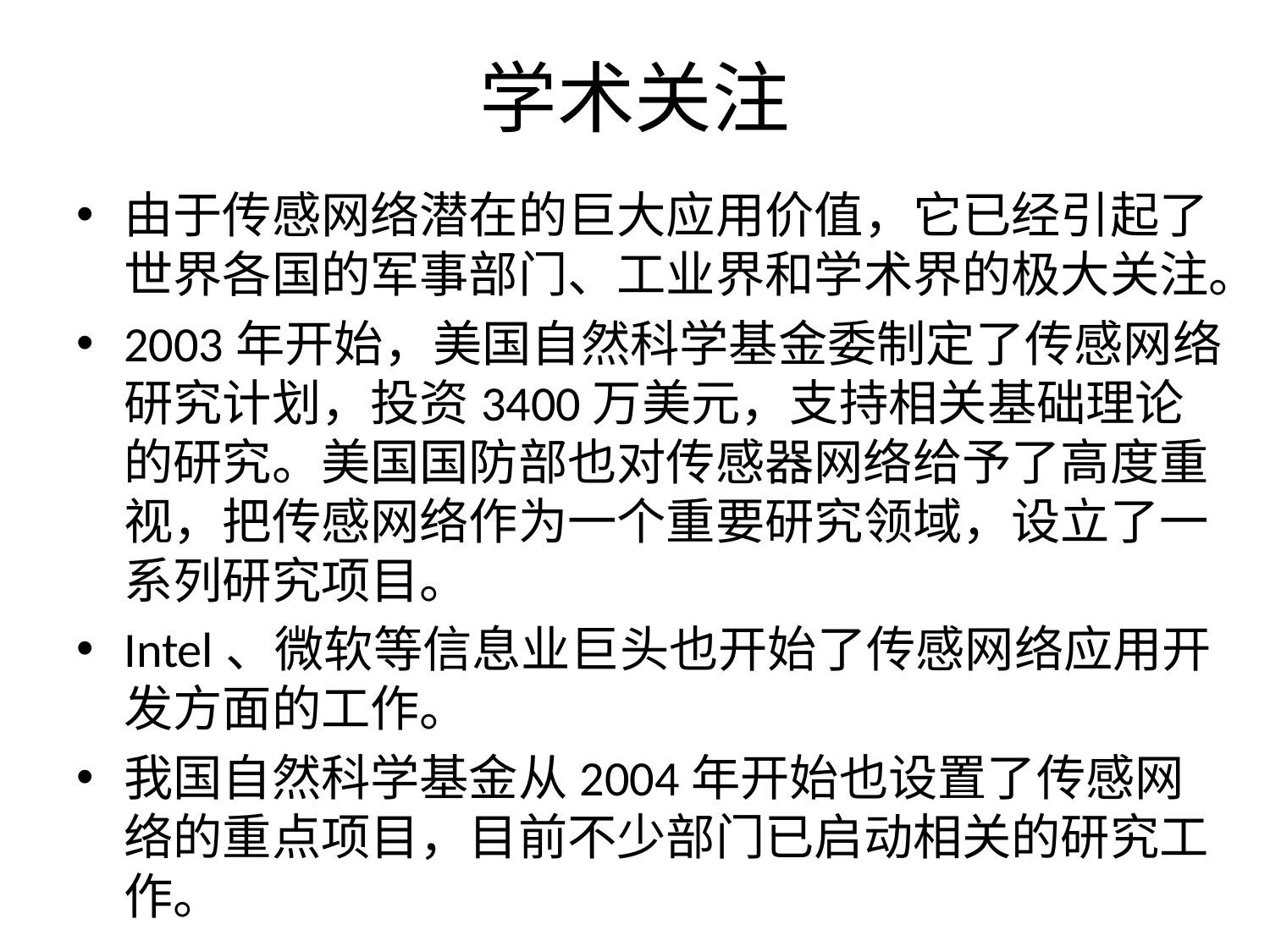

# 学术关注
由于传感网络潜在的巨大应用价值，它已经引起了世界各国的军事部门、工业界和学术界的极大关注。
2003年开始，美国自然科学基金委制定了传感网络研究计划，投资3400万美元，支持相关基础理论的研究。美国国防部也对传感器网络给予了高度重视，把传感网络作为一个重要研究领域，设立了一系列研究项目。
Intel、微软等信息业巨头也开始了传感网络应用开发方面的工作。
我国自然科学基金从2004年开始也设置了传感网络的重点项目，目前不少部门已启动相关的研究工作。